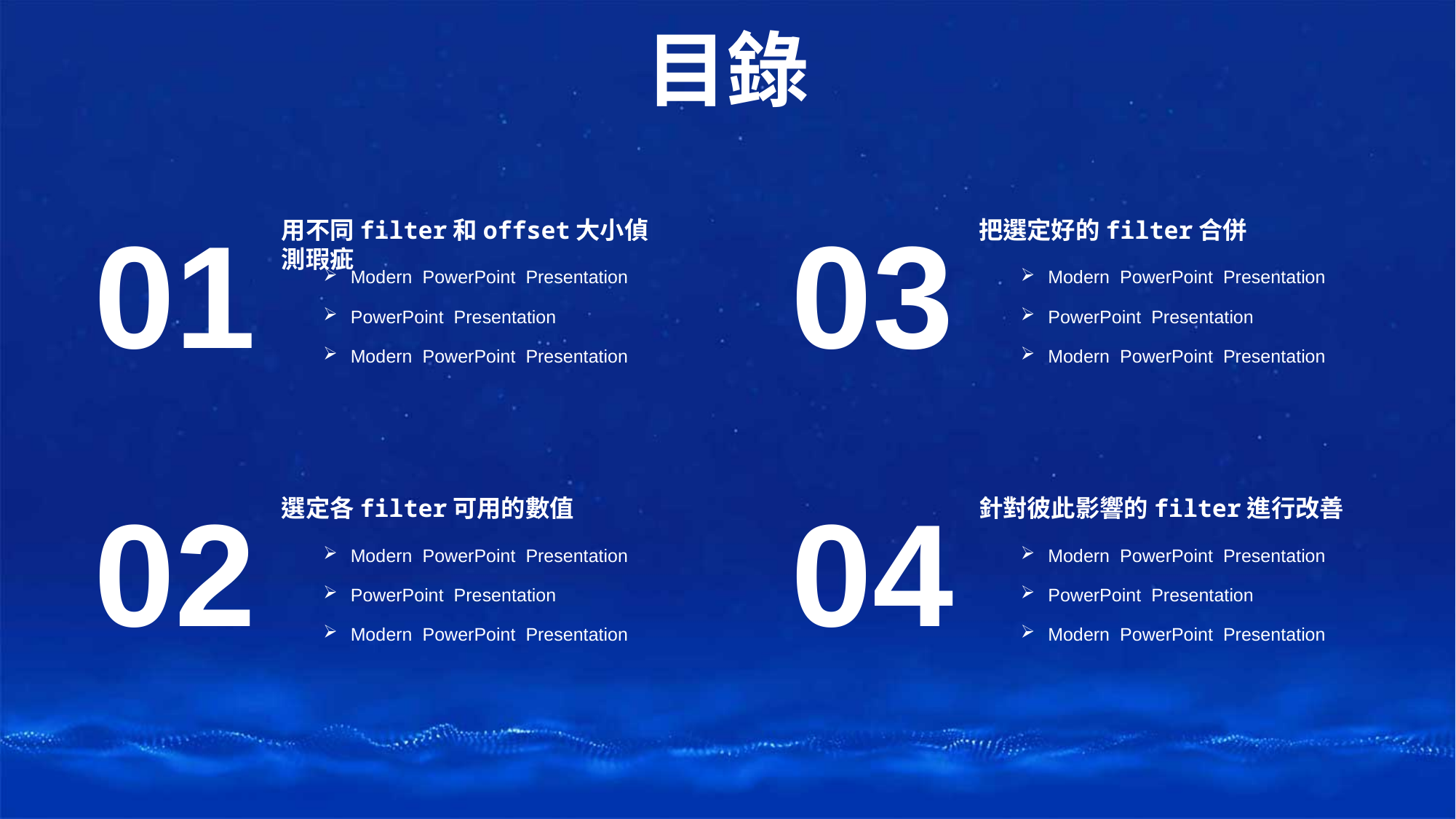

目錄
01
用不同filter和offset大小偵測瑕疵
Modern  PowerPoint  Presentation
PowerPoint  Presentation
Modern  PowerPoint  Presentation
03
把選定好的filter合併
Modern  PowerPoint  Presentation
PowerPoint  Presentation
Modern  PowerPoint  Presentation
02
選定各filter可用的數值
Modern  PowerPoint  Presentation
PowerPoint  Presentation
Modern  PowerPoint  Presentation
04
針對彼此影響的filter進行改善
Modern  PowerPoint  Presentation
PowerPoint  Presentation
Modern  PowerPoint  Presentation